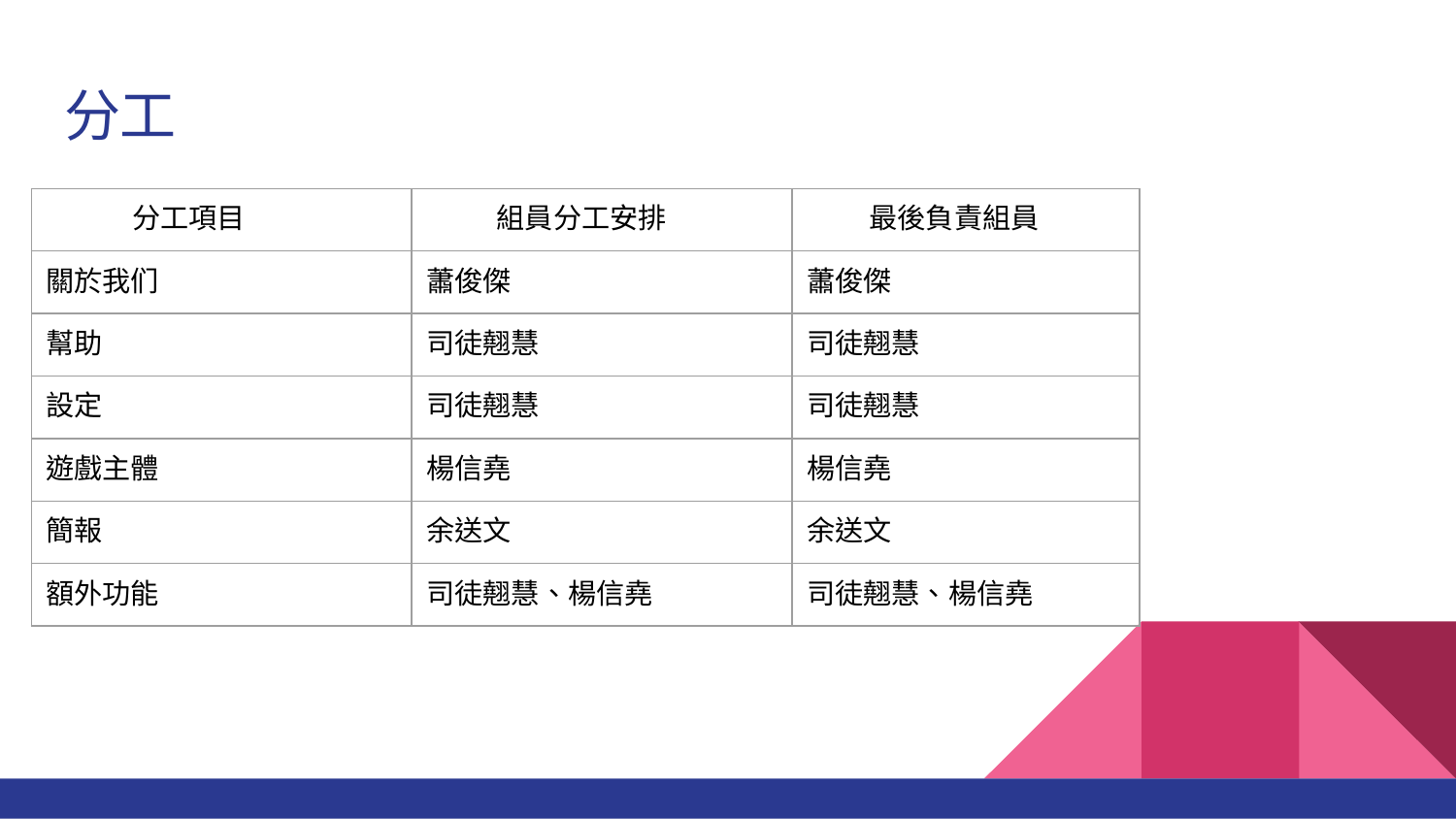

# 分工
| 分工項目 | 組員分工安排 | 最後負責組員 |
| --- | --- | --- |
| 關於我们 | 蕭俊傑 | 蕭俊傑 |
| 幫助 | 司徒翹慧 | 司徒翹慧 |
| 設定 | 司徒翹慧 | 司徒翹慧 |
| 遊戲主體 | 楊信堯 | 楊信堯 |
| 簡報 | 余送文 | 余送文 |
| 額外功能 | 司徒翹慧、楊信堯 | 司徒翹慧、楊信堯 |